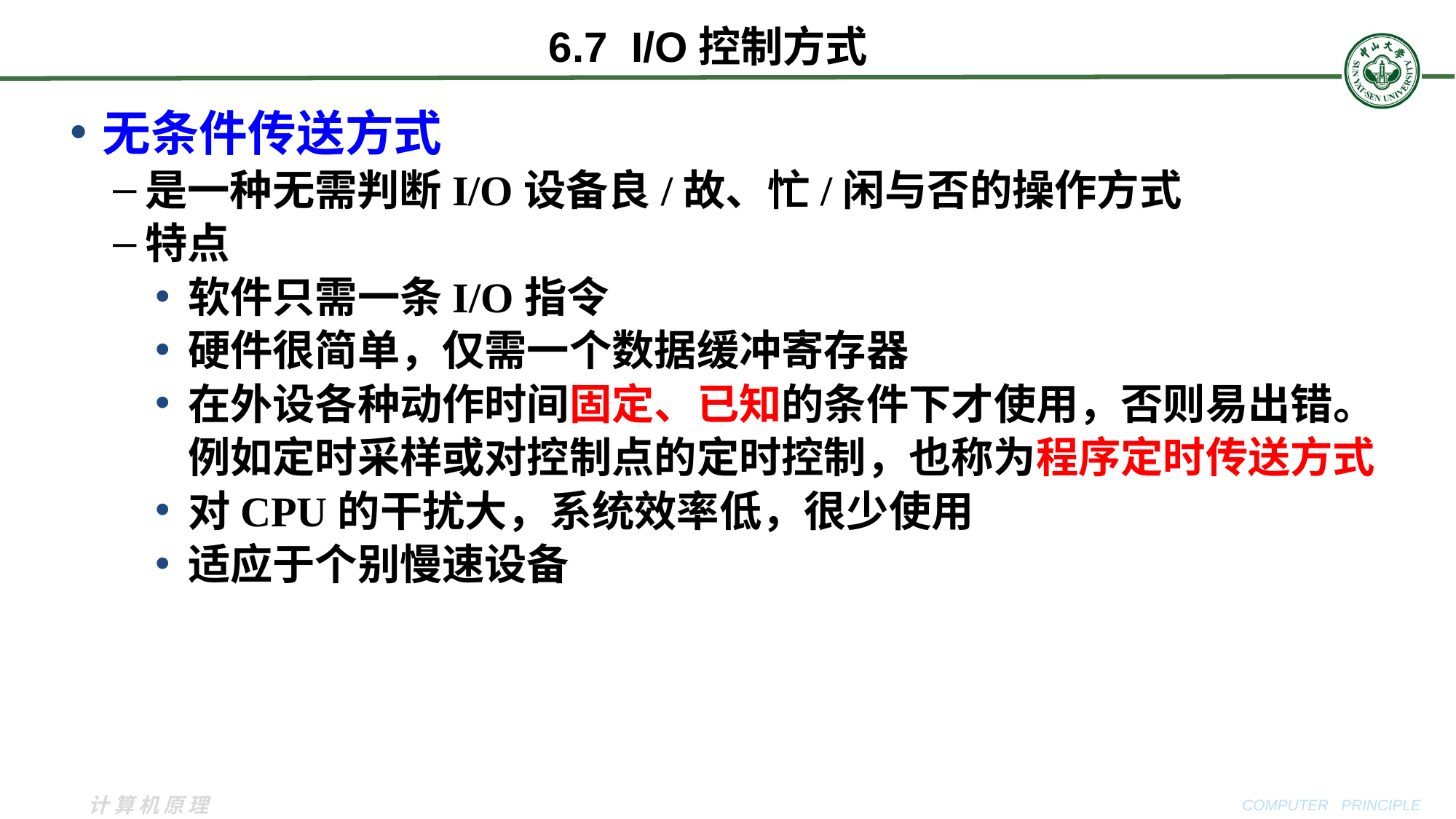

无条件传送方式
是一种无需判断I/O设备良/故、忙/闲与否的操作方式
特点
软件只需一条I/O指令
硬件很简单，仅需一个数据缓冲寄存器
在外设各种动作时间固定、已知的条件下才使用，否则易出错。例如定时采样或对控制点的定时控制，也称为程序定时传送方式
对CPU的干扰大，系统效率低，很少使用
适应于个别慢速设备